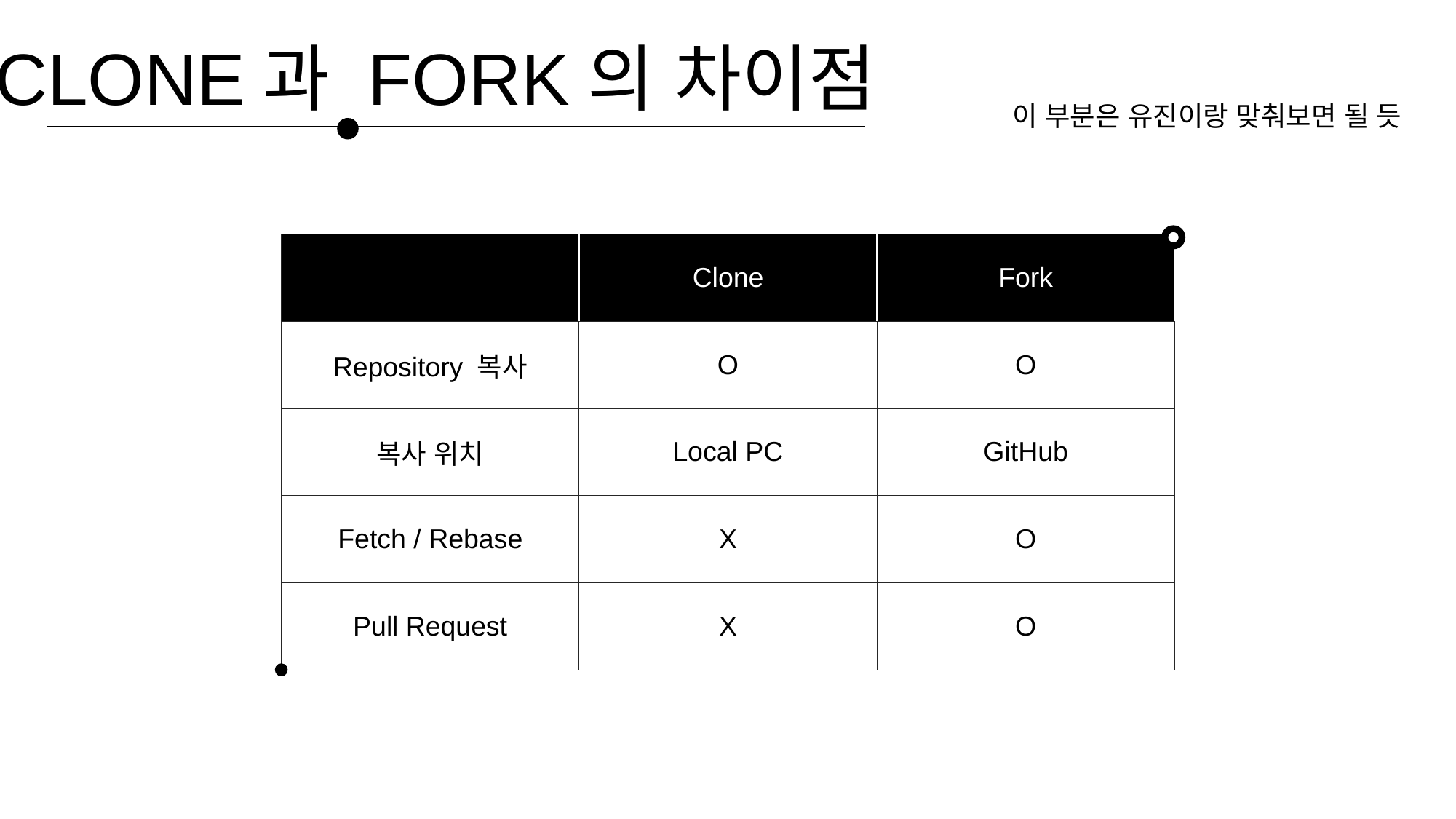

CLONE과 FORK의 차이점
이 부분은 유진이랑 맞춰보면 될 듯

|  | Clone | Fork |
| --- | --- | --- |
| Repository 복사 | O | O |
| 복사 위치 | Local PC | GitHub |
| Fetch / Rebase | X | O |
| Pull Request | X | O |